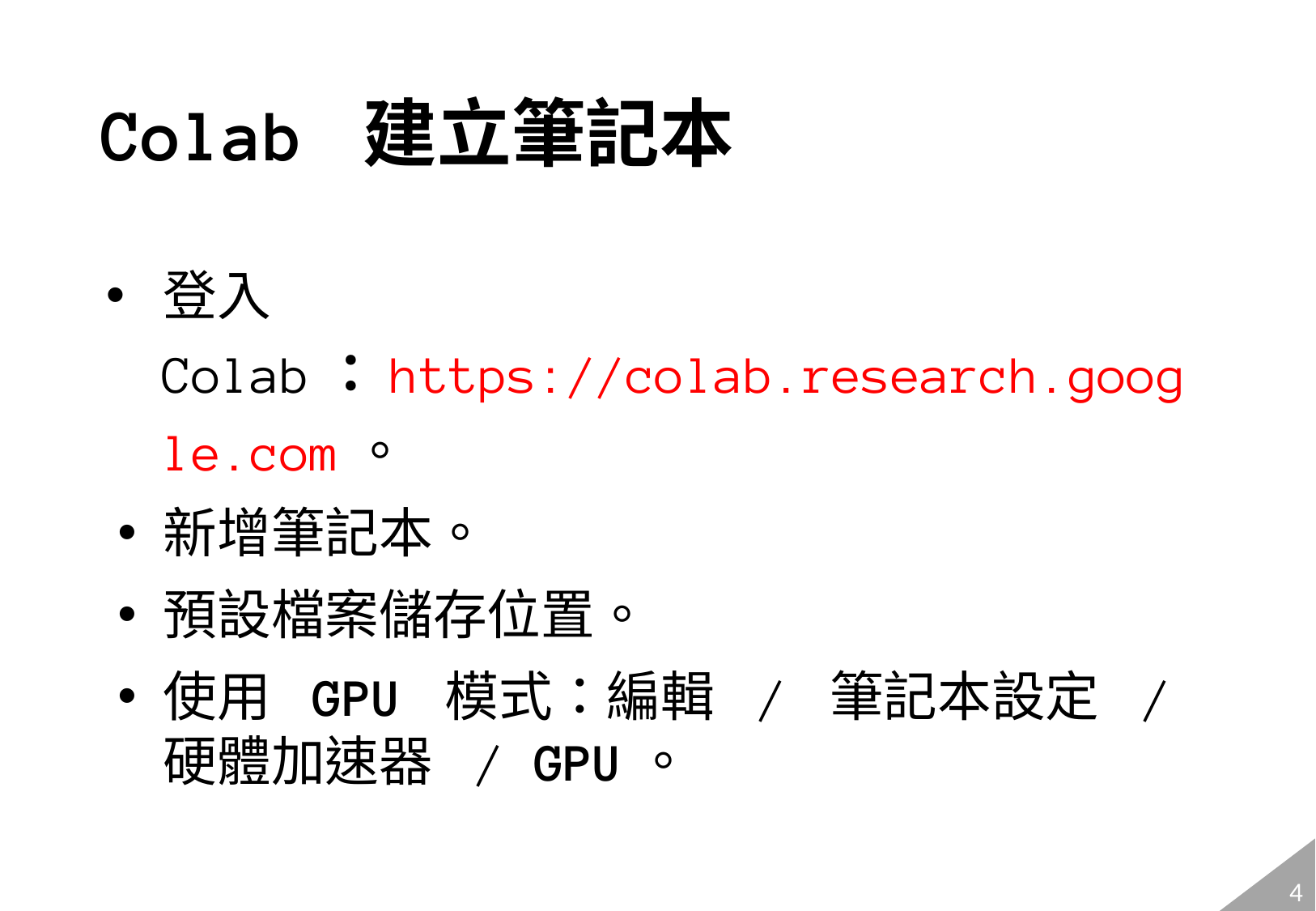

# Colab 建立筆記本
登入 Colab：https://colab.research.google.com。
新增筆記本。
預設檔案儲存位置。
使用 GPU 模式：編輯 / 筆記本設定 / 硬體加速器 / GPU。
4